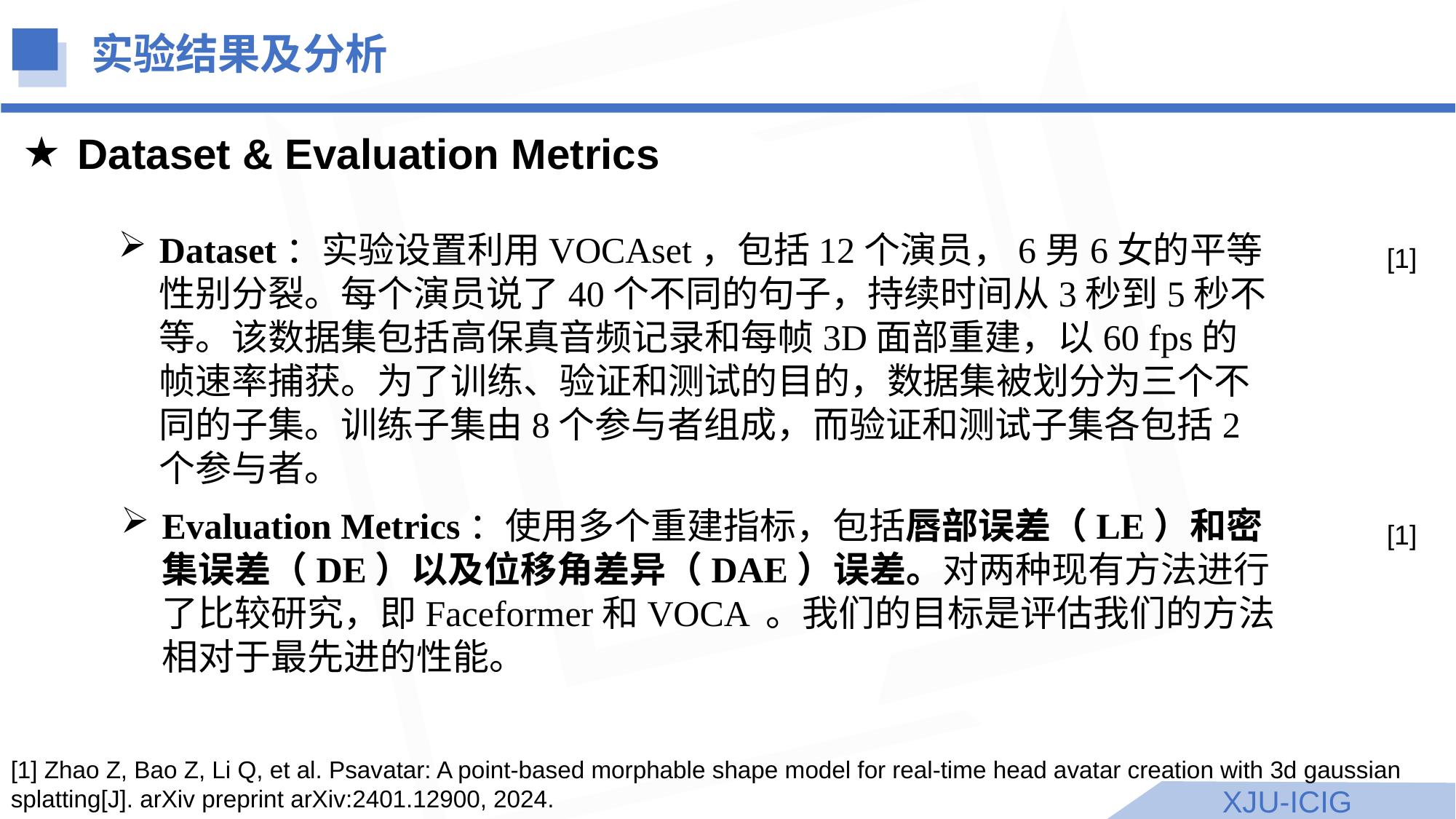

实验结果及分析

Dataset & Evaluation Metrics
Dataset：实验设置利用VOCAset，包括12个演员，6男6女的平等性别分裂。每个演员说了40个不同的句子，持续时间从3秒到5秒不等。该数据集包括高保真音频记录和每帧3D面部重建，以60 fps的帧速率捕获。为了训练、验证和测试的目的，数据集被划分为三个不同的子集。训练子集由8个参与者组成，而验证和测试子集各包括2个参与者。
[1]
Evaluation Metrics：使用多个重建指标，包括唇部误差（LE）和密集误差（DE）以及位移角差异（DAE）误差。对两种现有方法进行了比较研究，即Faceformer和VOCA 。我们的目标是评估我们的方法相对于最先进的性能。
[1]
[1] Zhao Z, Bao Z, Li Q, et al. Psavatar: A point-based morphable shape model for real-time head avatar creation with 3d gaussian splatting[J]. arXiv preprint arXiv:2401.12900, 2024.
XJU-ICIG